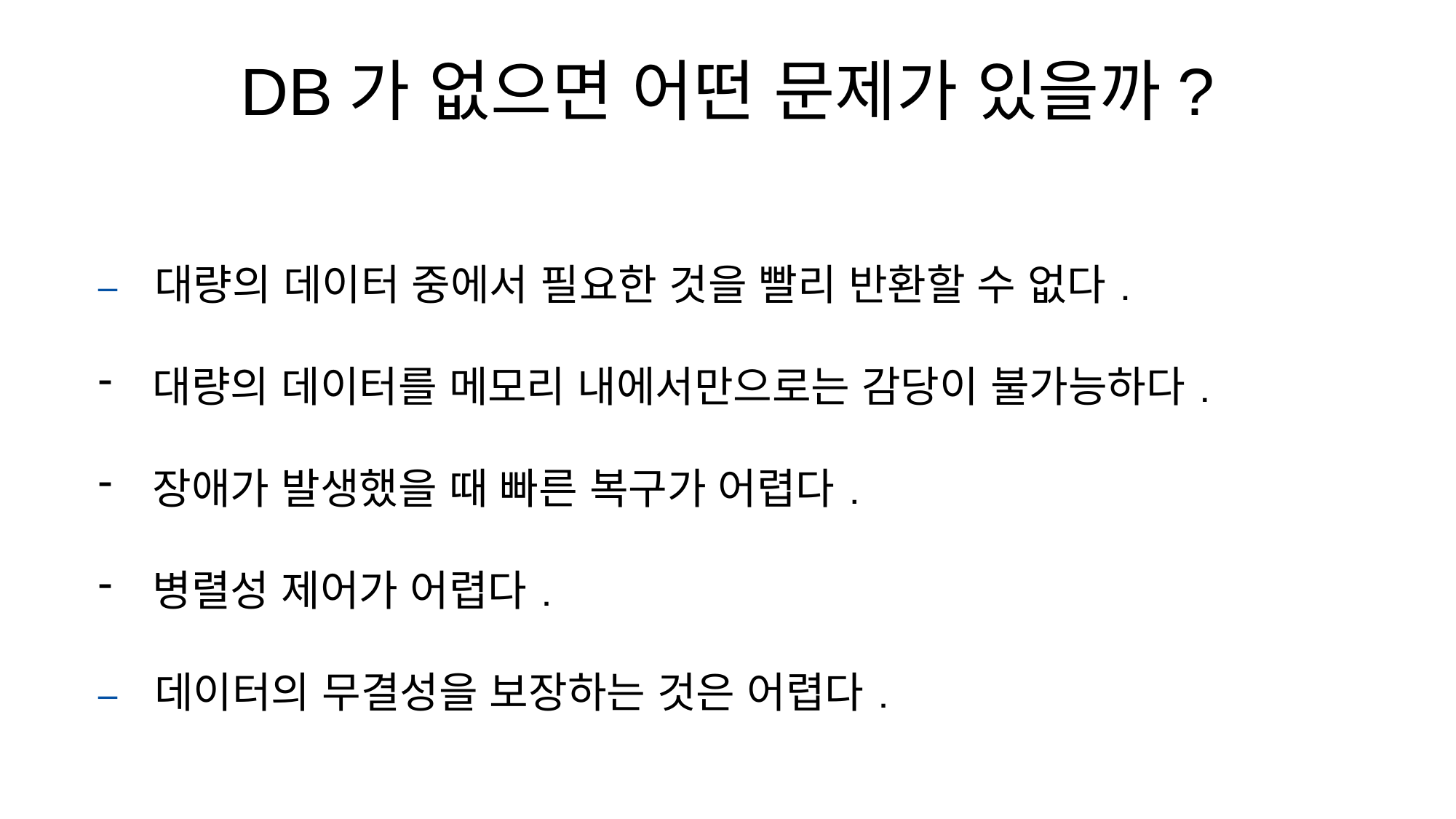

# DB가 없으면 어떤 문제가 있을까?
- 대량의 데이터 중에서 필요한 것을 빨리 반환할 수 없다.

대량의 데이터를 메모리 내에서만으로는 감당이 불가능하다.

장애가 발생했을 때 빠른 복구가 어렵다.

병렬성 제어가 어렵다.

- 데이터의 무결성을 보장하는 것은 어렵다.